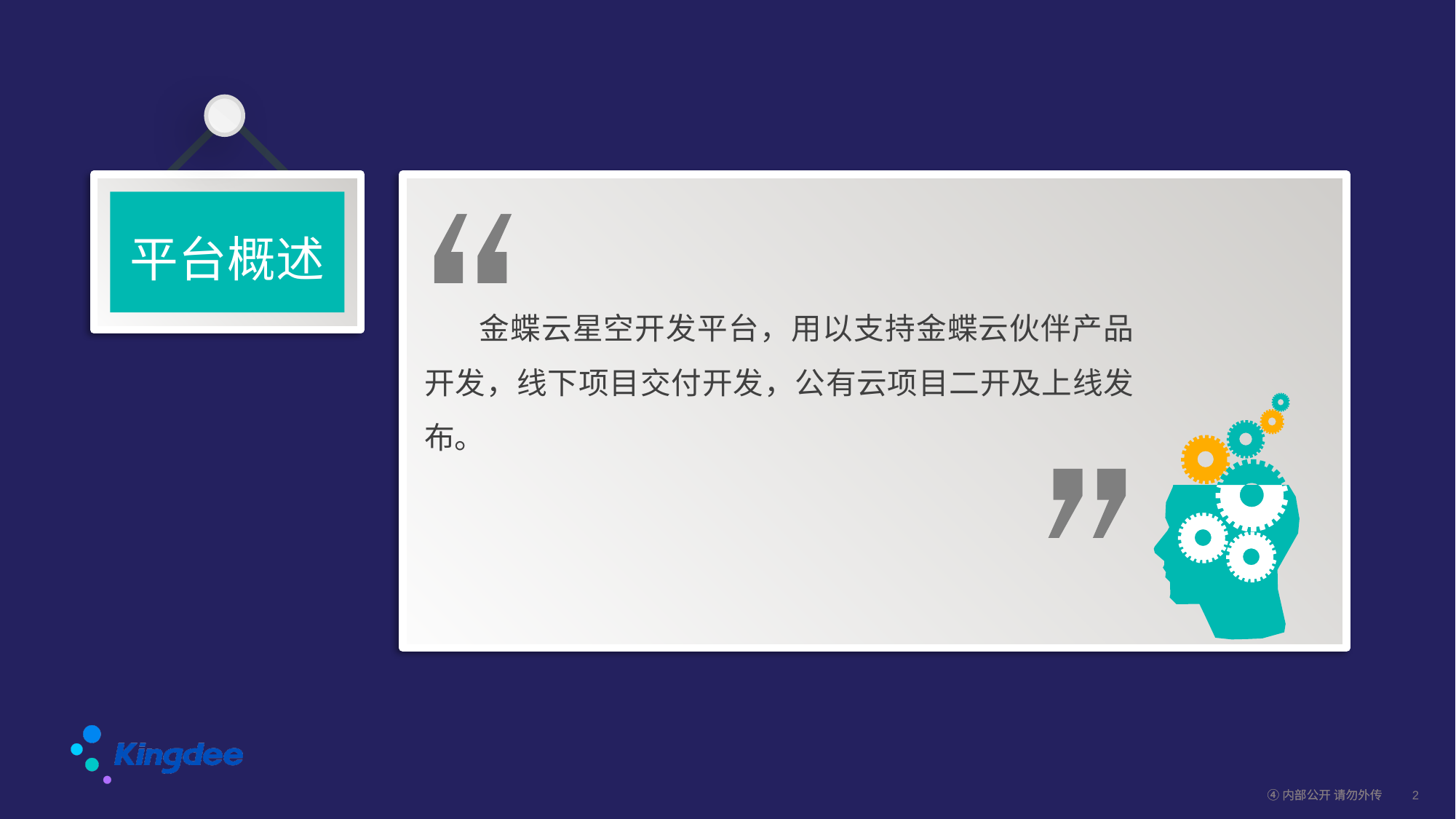

金蝶云星空开发平台，用以支持金蝶云伙伴产品开发，线下项目交付开发，公有云项目二开及上线发布。

平台概述